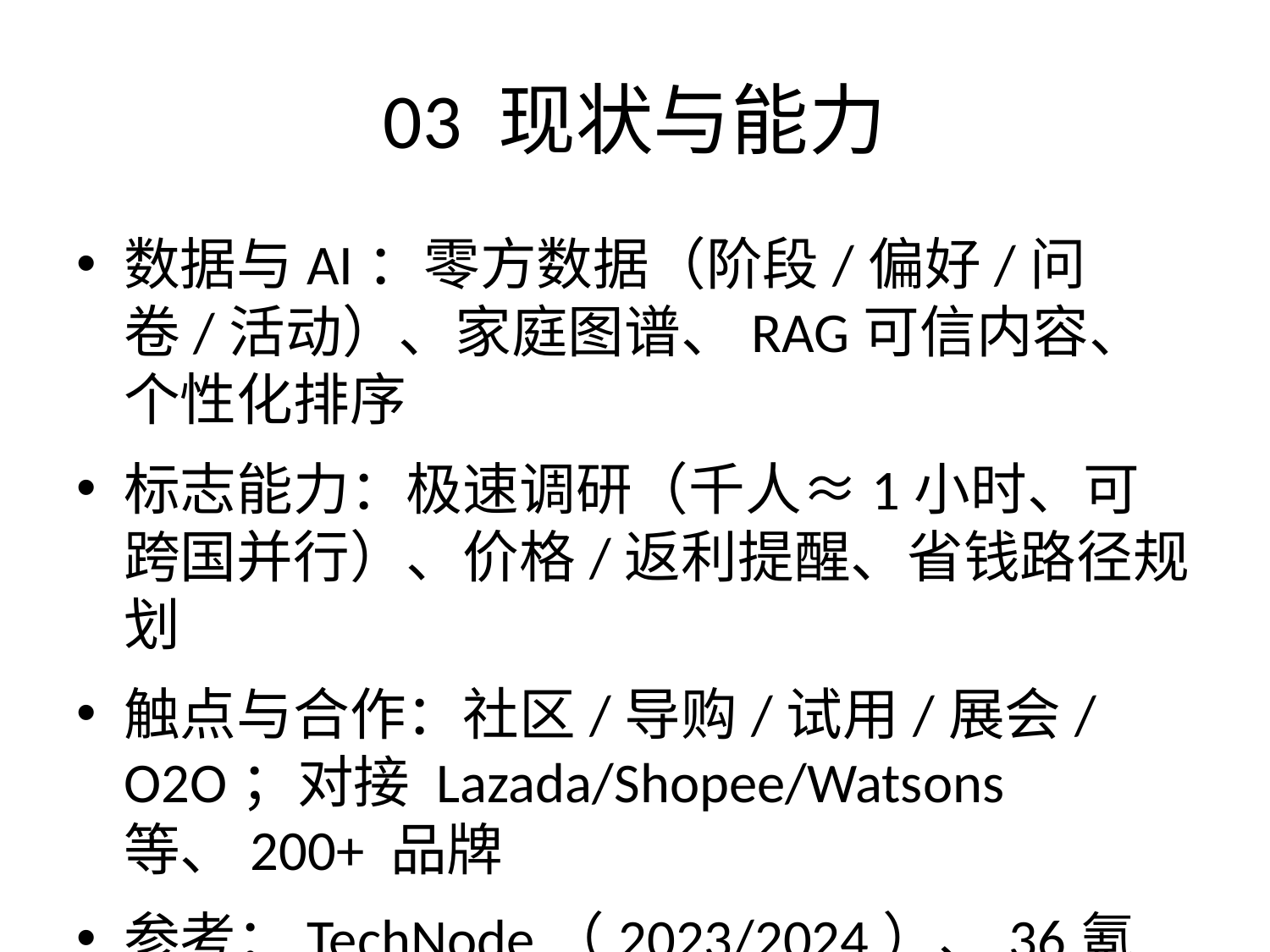

# 03 现状与能力
数据与AI：零方数据（阶段/偏好/问卷/活动）、家庭图谱、RAG可信内容、个性化排序
标志能力：极速调研（千人≈1小时、可跨国并行）、价格/返利提醒、省钱路径规划
触点与合作：社区/导购/试用/展会/O2O；对接 Lazada/Shopee/Watsons 等、200+ 品牌
参考：TechNode（2023/2024）、36氪（极速调研）